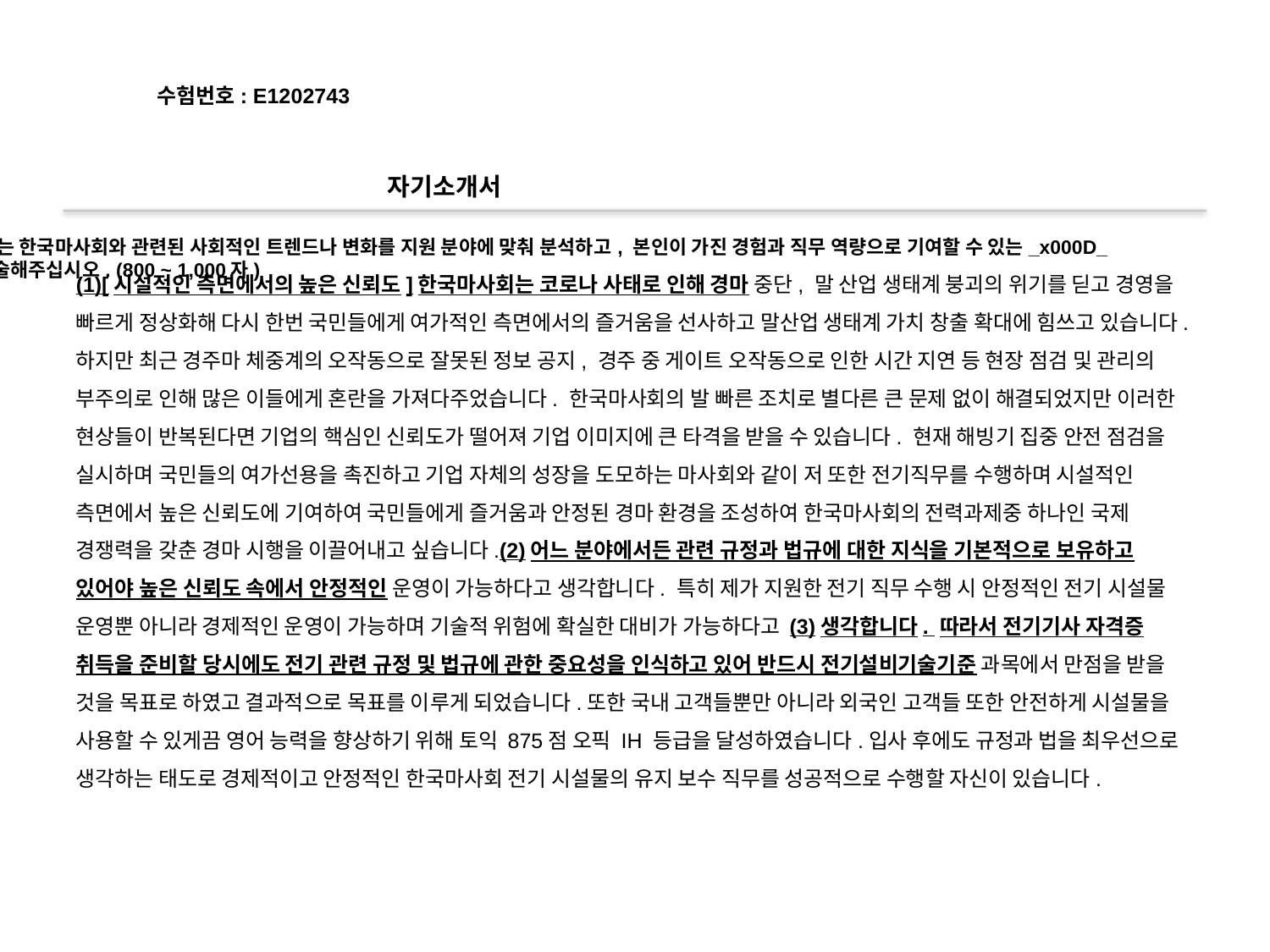

수험번호: E1202743
#

자기소개서

본인이 최근 관심을 갖고 있는 한국마사회와 관련된 사회적인 트렌드나 변화를 지원 분야에 맞춰 분석하고, 본인이 가진 경험과 직무 역량으로 기여할 수 있는_x000D_
바가 무엇인지 자세하게 기술해주십시오. (800 ~ 1,000자)

(1)[시설적인 측면에서의 높은 신뢰도]한국마사회는 코로나 사태로 인해 경마 중단, 말 산업 생태계 붕괴의 위기를 딛고 경영을 빠르게 정상화해 다시 한번 국민들에게 여가적인 측면에서의 즐거움을 선사하고 말산업 생태계 가치 창출 확대에 힘쓰고 있습니다.하지만 최근 경주마 체중계의 오작동으로 잘못된 정보 공지, 경주 중 게이트 오작동으로 인한 시간 지연 등 현장 점검 및 관리의 부주의로 인해 많은 이들에게 혼란을 가져다주었습니다. 한국마사회의 발 빠른 조치로 별다른 큰 문제 없이 해결되었지만 이러한 현상들이 반복된다면 기업의 핵심인 신뢰도가 떨어져 기업 이미지에 큰 타격을 받을 수 있습니다. 현재 해빙기 집중 안전 점검을 실시하며 국민들의 여가선용을 촉진하고 기업 자체의 성장을 도모하는 마사회와 같이 저 또한 전기직무를 수행하며 시설적인 측면에서 높은 신뢰도에 기여하여 국민들에게 즐거움과 안정된 경마 환경을 조성하여 한국마사회의 전력과제중 하나인 국제 경쟁력을 갖춘 경마 시행을 이끌어내고 싶습니다.(2)어느 분야에서든 관련 규정과 법규에 대한 지식을 기본적으로 보유하고 있어야 높은 신뢰도 속에서 안정적인 운영이 가능하다고 생각합니다. 특히 제가 지원한 전기 직무 수행 시 안정적인 전기 시설물 운영뿐 아니라 경제적인 운영이 가능하며 기술적 위험에 확실한 대비가 가능하다고 (3)생각합니다. 따라서 전기기사 자격증 취득을 준비할 당시에도 전기 관련 규정 및 법규에 관한 중요성을 인식하고 있어 반드시 전기설비기술기준 과목에서 만점을 받을 것을 목표로 하였고 결과적으로 목표를 이루게 되었습니다.또한 국내 고객들뿐만 아니라 외국인 고객들 또한 안전하게 시설물을 사용할 수 있게끔 영어 능력을 향상하기 위해 토익 875점 오픽 IH 등급을 달성하였습니다.입사 후에도 규정과 법을 최우선으로 생각하는 태도로 경제적이고 안정적인 한국마사회 전기 시설물의 유지 보수 직무를 성공적으로 수행할 자신이 있습니다.

자기소개서 기반 면접 질문 제안

(1) 마사회 시설적인 측면에서 신뢰도를 높이기 위한 구체적인 방법은 무엇인가요?
(2) 전기기사 자격증 준비 과정에서 가장 중요하게 생각했던 점은 무엇인가요?
(3) 영어 능력 향상을 위해 어떤 노력을 기울였는지 설명해 주세요.